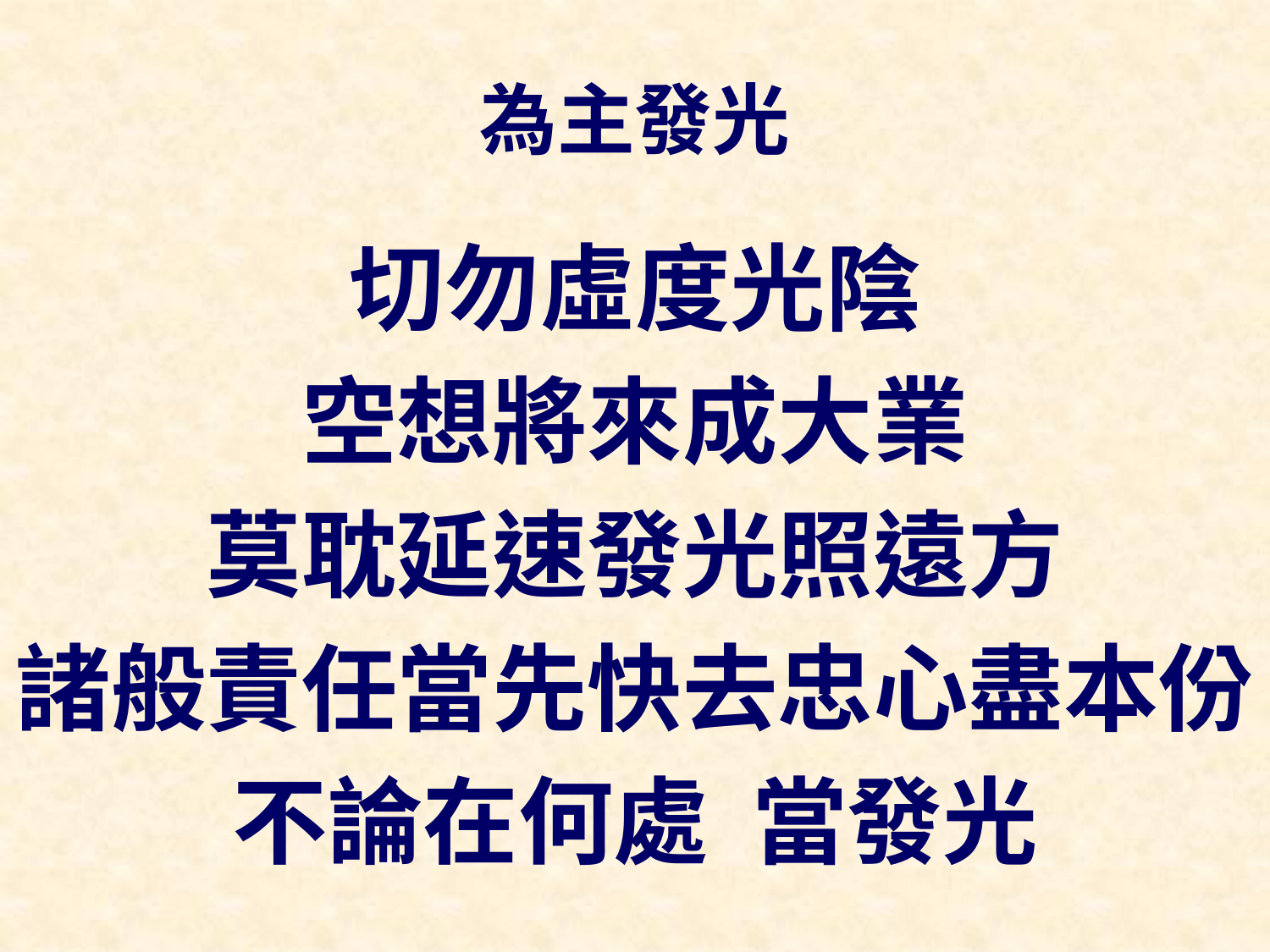

# 為主發光
切勿虛度光陰
空想將來成大業
莫耽延速發光照遠方
諸般責任當先快去忠心盡本份
不論在何處  當發光